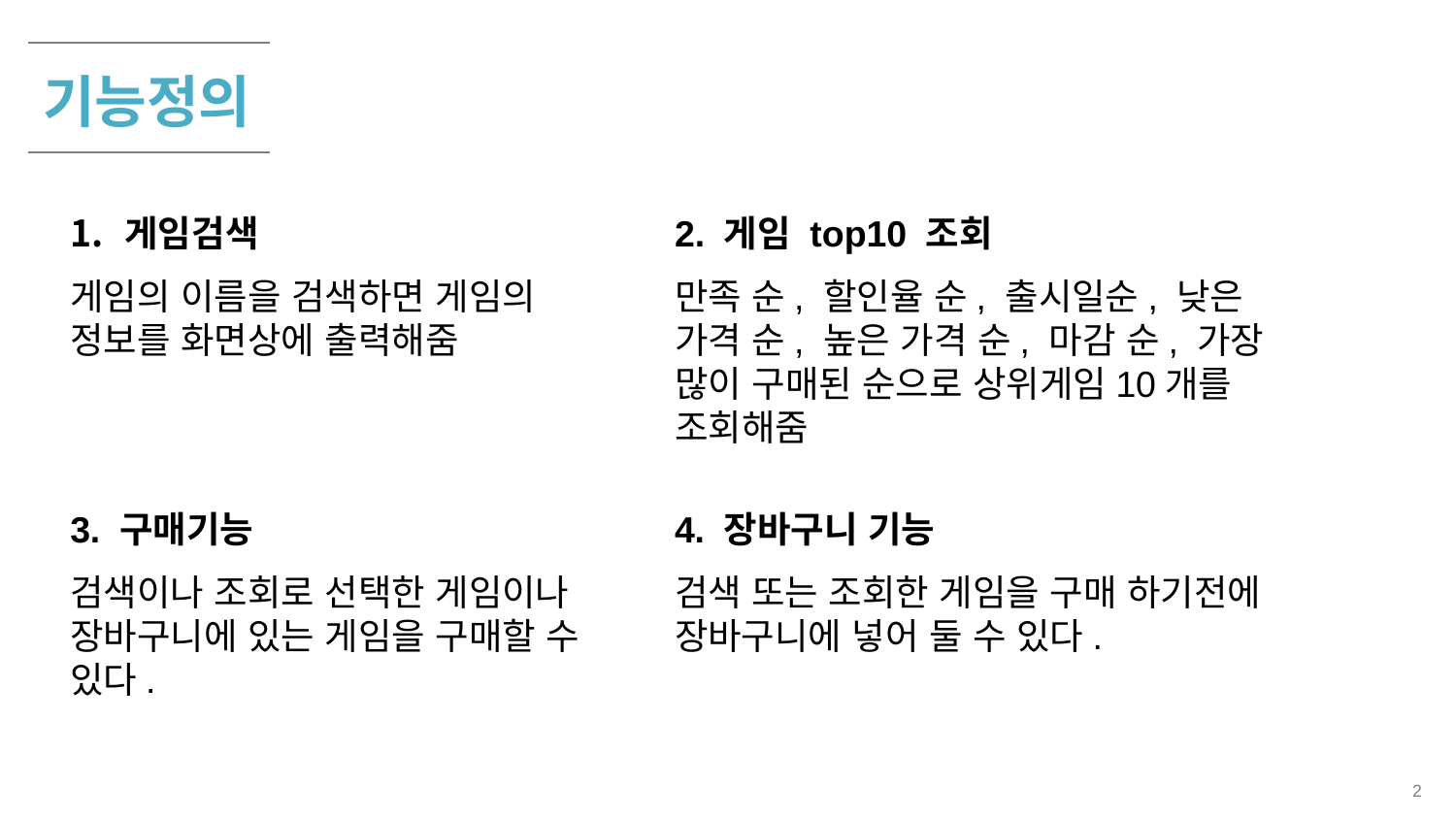

기능정의
게임검색
게임의 이름을 검색하면 게임의 정보를 화면상에 출력해줌
2. 게임 top10 조회

만족 순, 할인율 순, 출시일순, 낮은 가격 순, 높은 가격 순, 마감 순, 가장 많이 구매된 순으로 상위게임10개를 조회해줌
3. 구매기능

검색이나 조회로 선택한 게임이나 장바구니에 있는 게임을 구매할 수 있다.
4. 장바구니 기능

검색 또는 조회한 게임을 구매 하기전에 장바구니에 넣어 둘 수 있다.